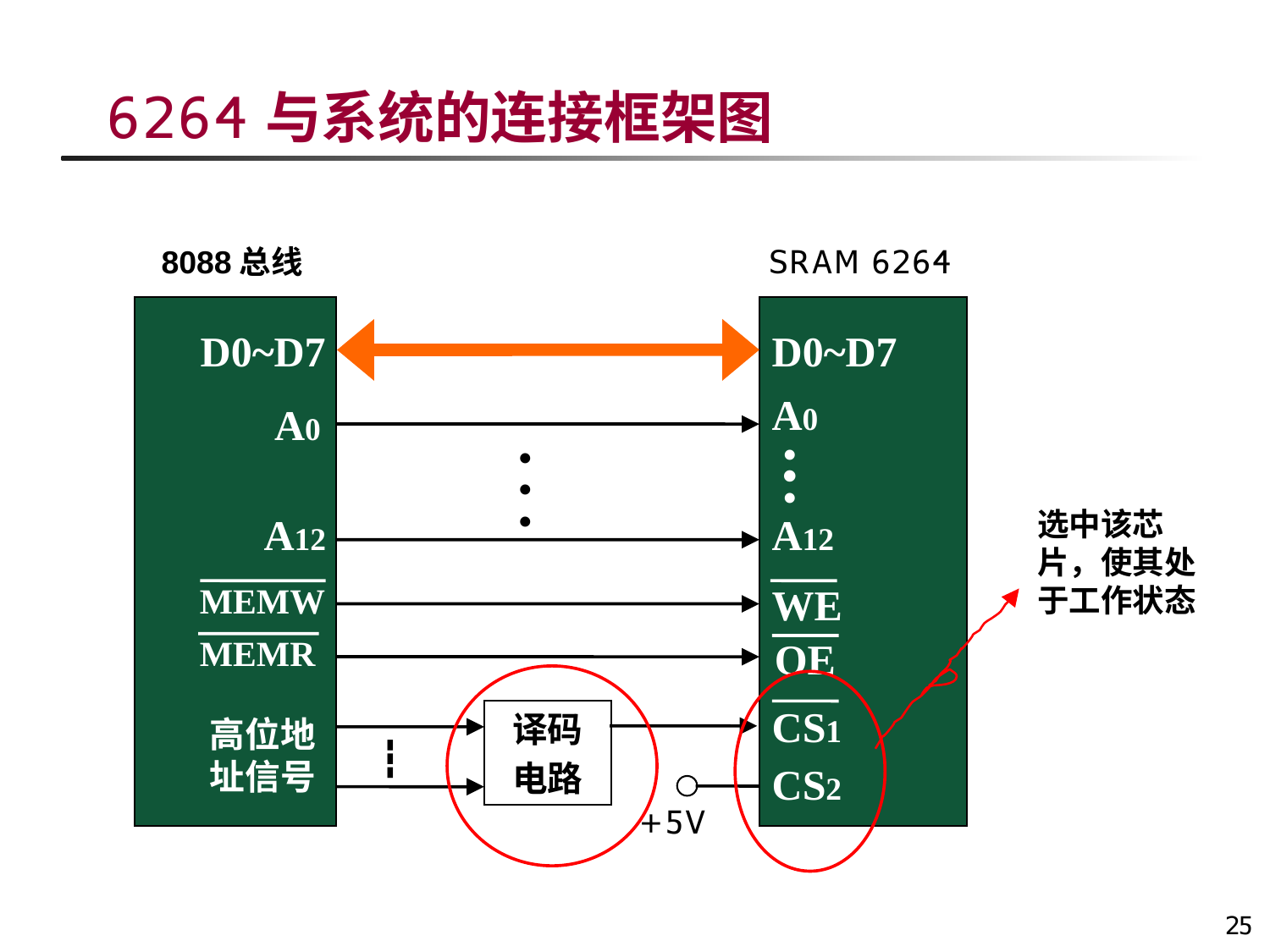

# 6264与系统的连接框架图
8088总线
SRAM 6264

A0
A12
MEMW

MEMR

D0~D7
D0~D7
A0
•

•
•
•
•
•
选中该芯片，使其处于工作状态
A12

WE

OE

CS1
译码
电路

高位地址信号

┇
CS2

+5V
25